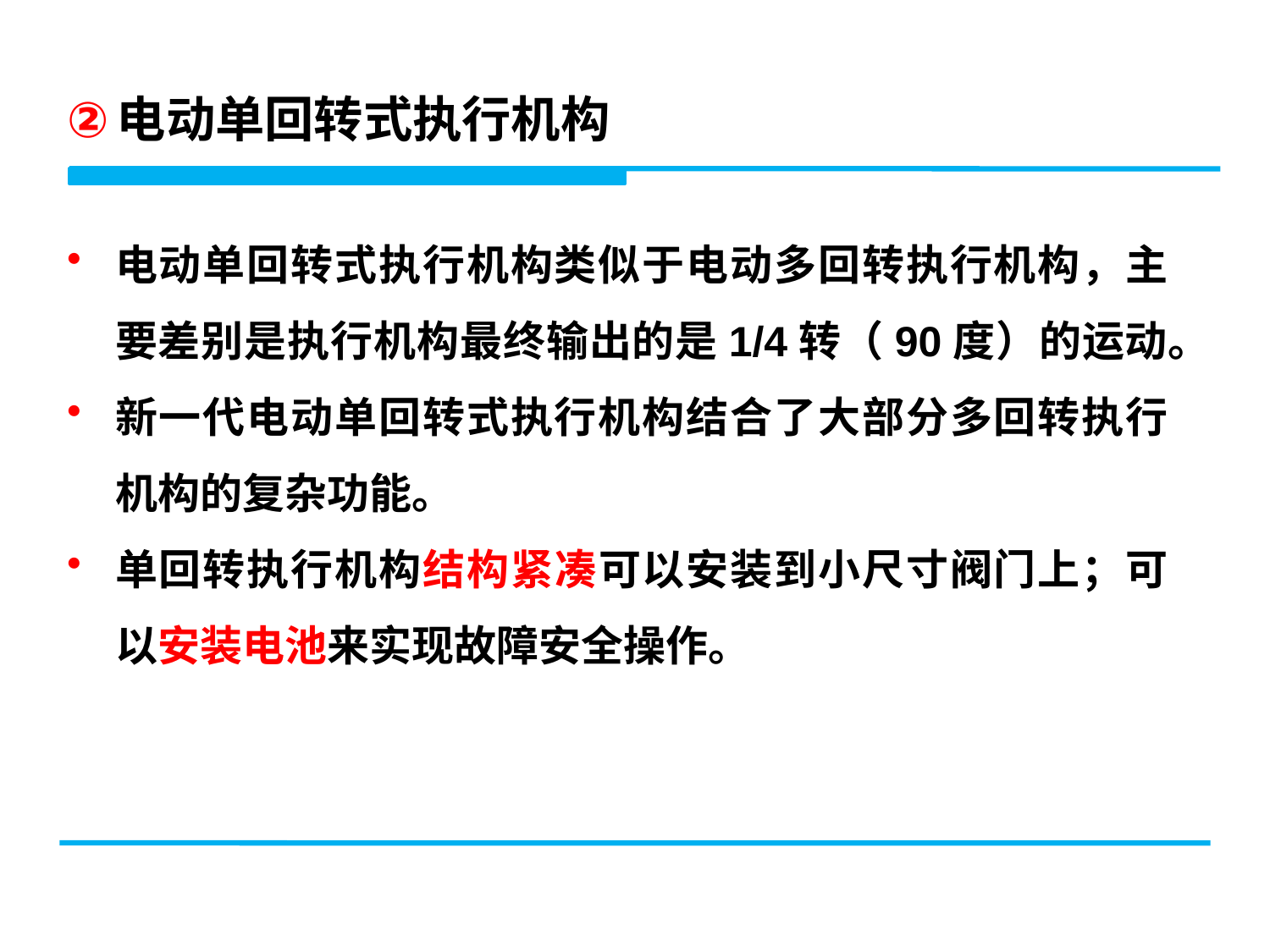

电动单回转式执行机构

电动单回转式执行机构类似于电动多回转执行机构，主要差别是执行机构最终输出的是1/4转（90度）的运动。
新一代电动单回转式执行机构结合了大部分多回转执行机构的复杂功能。
单回转执行机构结构紧凑可以安装到小尺寸阀门上；可以安装电池来实现故障安全操作。